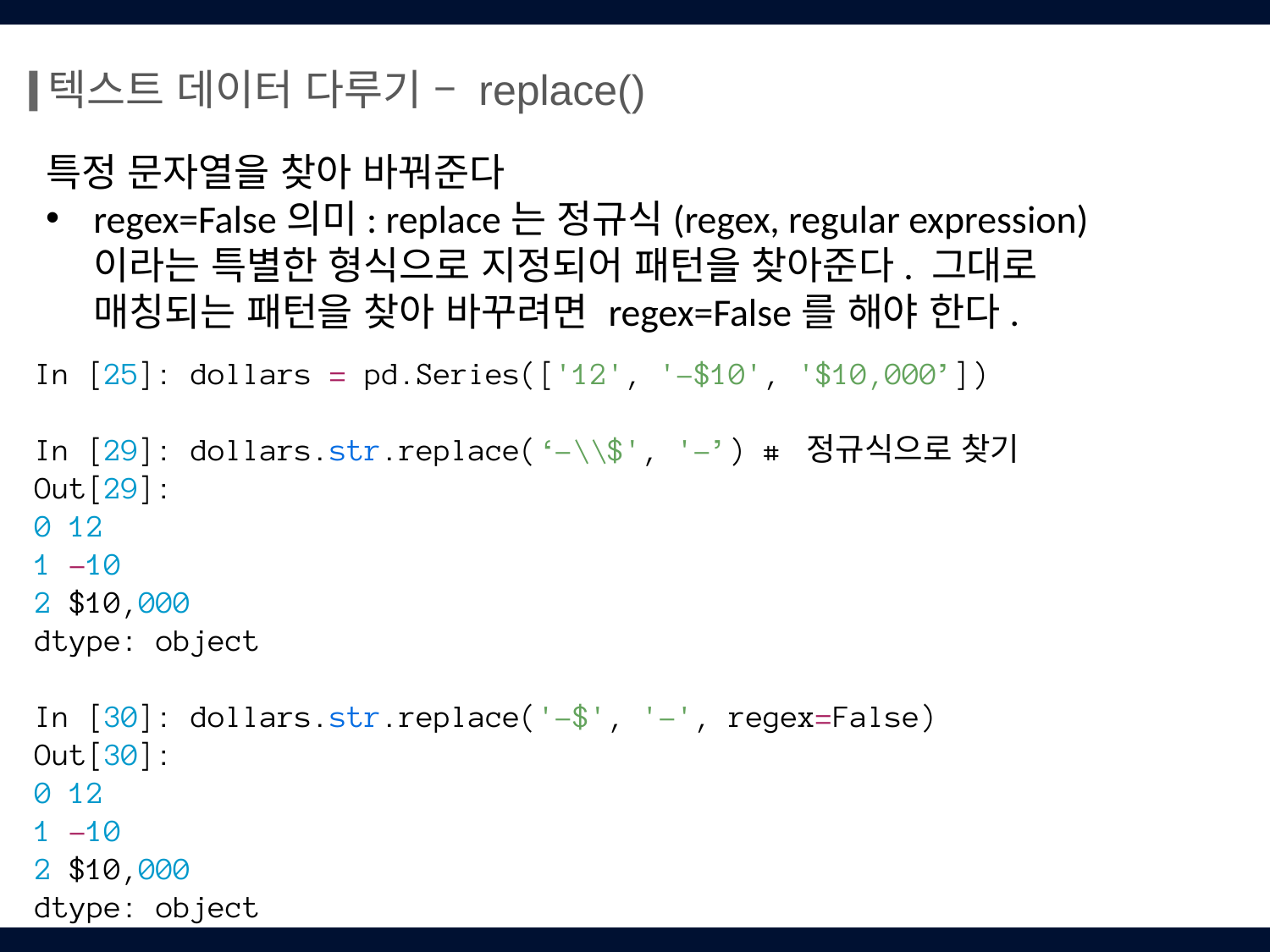

텍스트 데이터 다루기 – replace()
특정 문자열을 찾아 바꿔준다
regex=False의미: replace는 정규식(regex, regular expression)이라는 특별한 형식으로 지정되어 패턴을 찾아준다. 그대로 매칭되는 패턴을 찾아 바꾸려면 regex=False를 해야 한다.
In [25]: dollars = pd.Series(['12', '-$10', '$10,000’])

In [29]: dollars.str.replace(‘-\\$', '-’) # 정규식으로 찾기
Out[29]:
0 12
1 -10
2 $10,000
dtype: object

In [30]: dollars.str.replace('-$', '-', regex=False)
Out[30]:
0 12
1 -10
2 $10,000
dtype: object
12